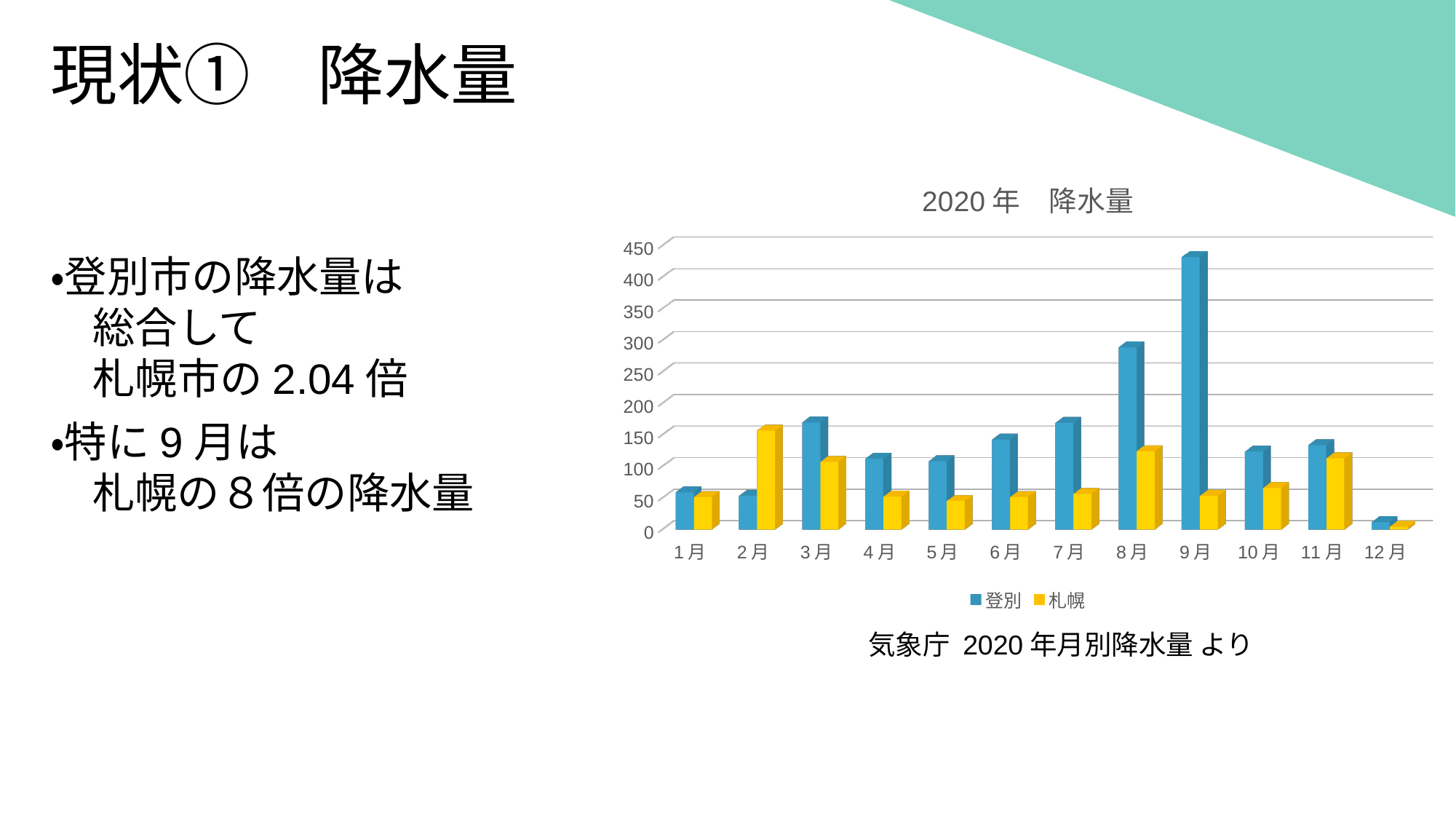

# 現状①　降水量

[unsupported chart]

・登別市の降水量は
　総合して
　札幌市の2.04倍
・特に9月は
　札幌の８倍の降水量
気象庁 2020年月別降水量 より